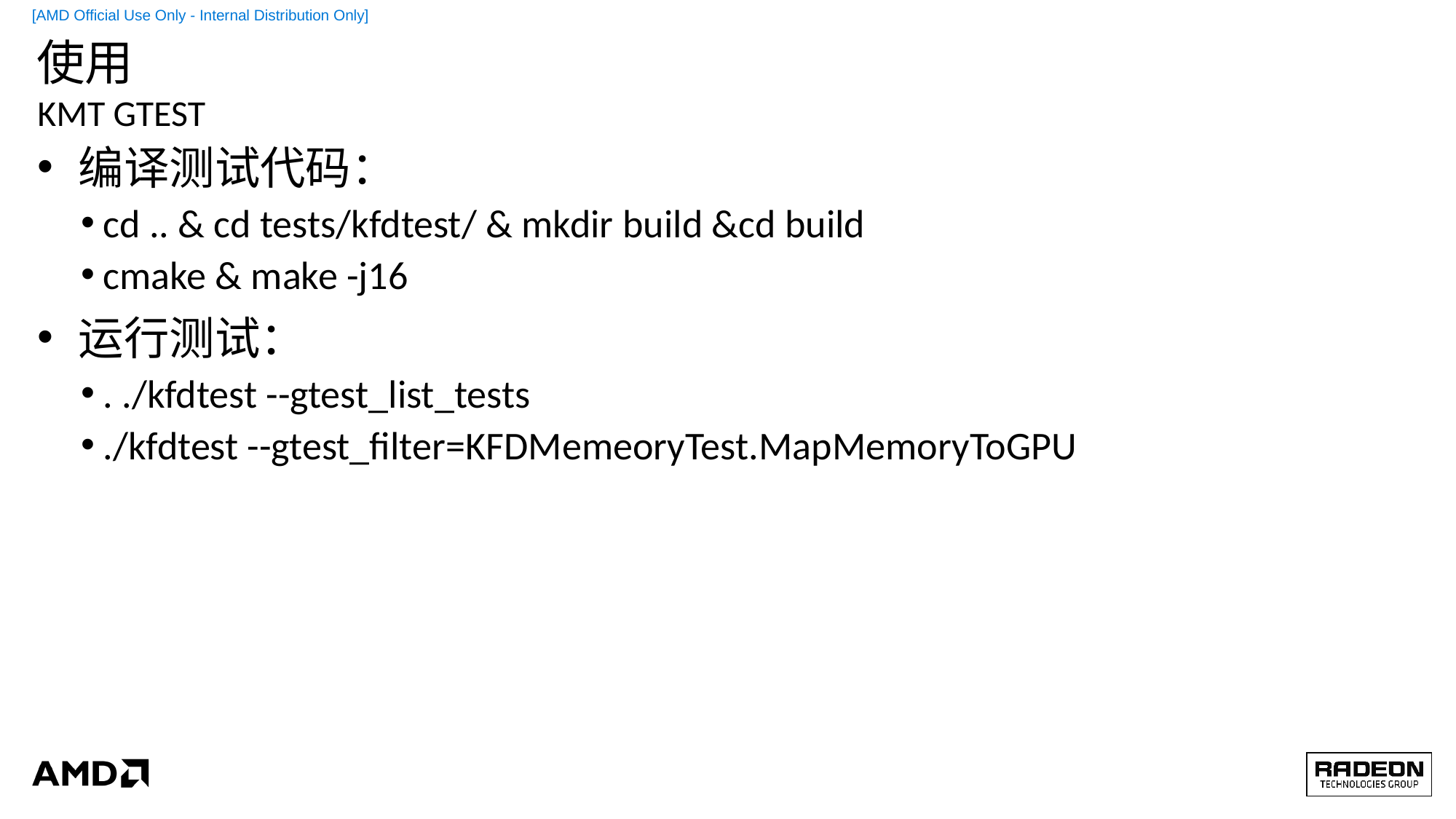

# 使用
KMT gTEST
编译测试代码：
cd .. & cd tests/kfdtest/ & mkdir build &cd build
cmake & make -j16
运行测试：
. ./kfdtest --gtest_list_tests
./kfdtest --gtest_filter=KFDMemeoryTest.MapMemoryToGPU